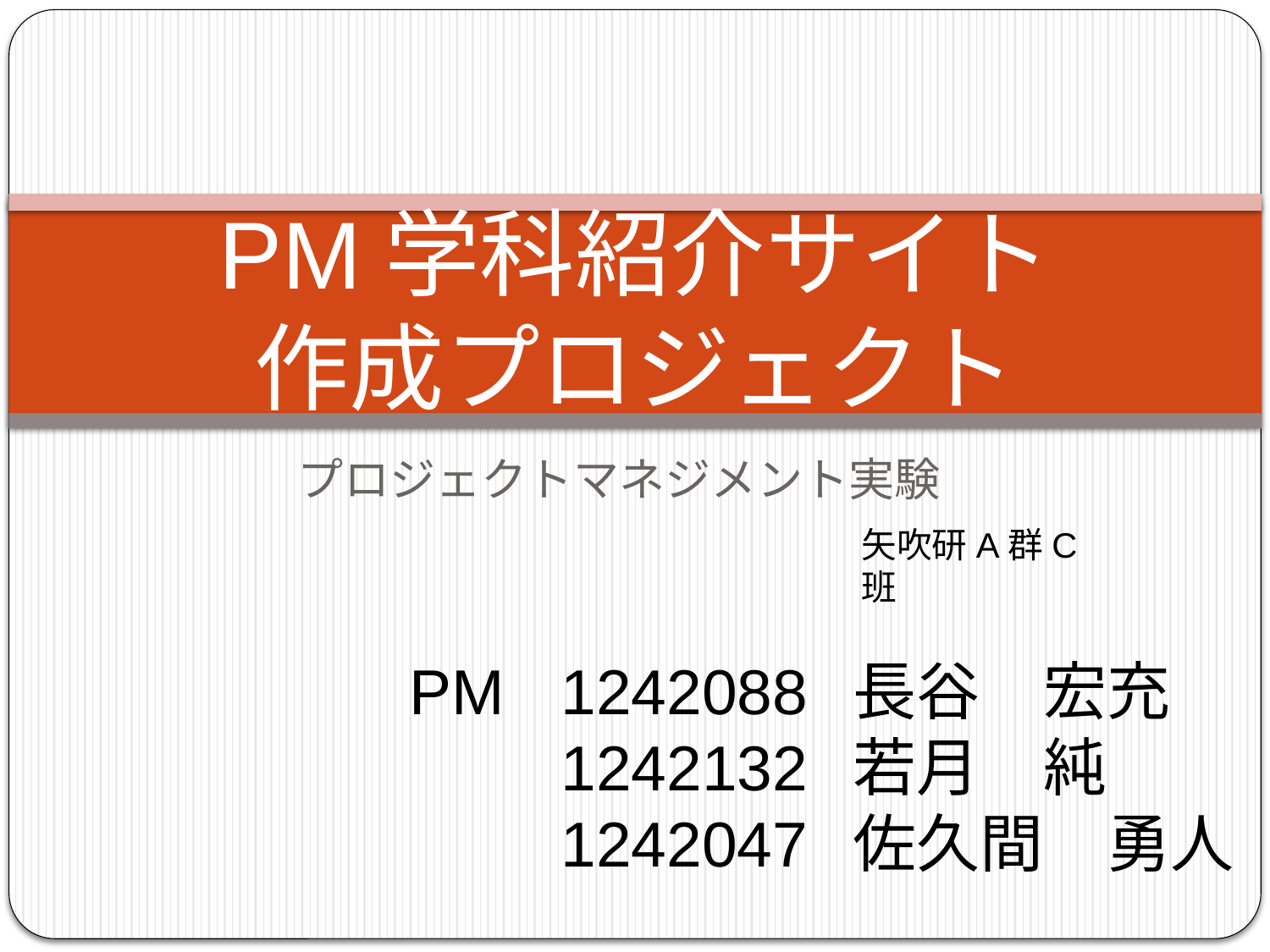

# PM学科紹介サイト 作成プロジェクト
プロジェクトマネジメント実験
矢吹研A群C班
PM
1242088
1242132
1242047
長谷　宏充
若月　純
佐久間　勇人